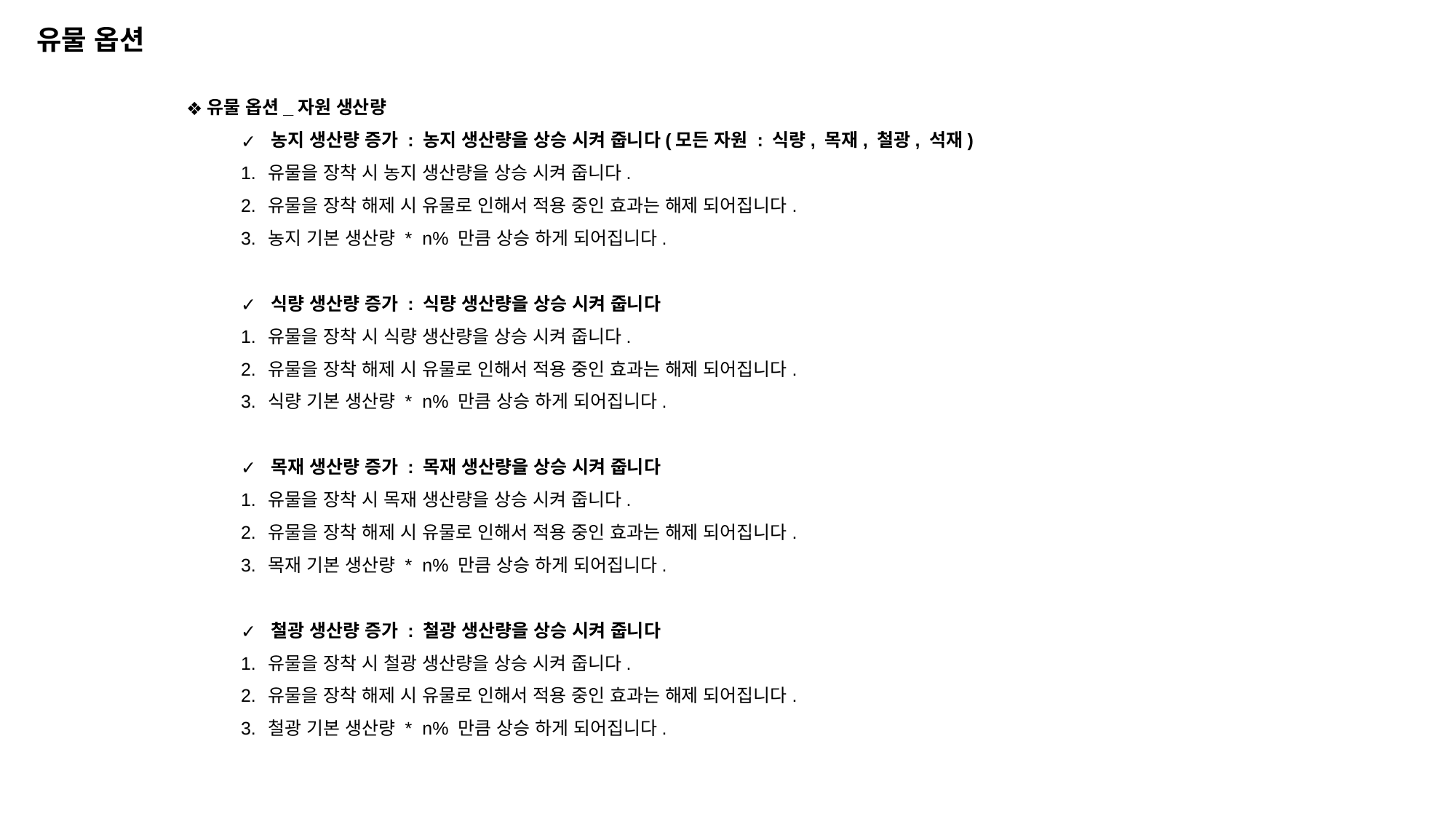

유물 옵션
유물 옵션_자원 생산량
 농지 생산량 증가 : 농지 생산량을 상승 시켜 줍니다(모든 자원 : 식량, 목재, 철광, 석재)
유물을 장착 시 농지 생산량을 상승 시켜 줍니다.
유물을 장착 해제 시 유물로 인해서 적용 중인 효과는 해제 되어집니다.
농지 기본 생산량 *  n% 만큼 상승 하게 되어집니다.

 식량 생산량 증가 : 식량 생산량을 상승 시켜 줍니다
유물을 장착 시 식량 생산량을 상승 시켜 줍니다.
유물을 장착 해제 시 유물로 인해서 적용 중인 효과는 해제 되어집니다.
식량 기본 생산량 *  n% 만큼 상승 하게 되어집니다.

 목재 생산량 증가 : 목재 생산량을 상승 시켜 줍니다
유물을 장착 시 목재 생산량을 상승 시켜 줍니다.
유물을 장착 해제 시 유물로 인해서 적용 중인 효과는 해제 되어집니다.
목재 기본 생산량 *  n% 만큼 상승 하게 되어집니다.

 철광 생산량 증가 : 철광 생산량을 상승 시켜 줍니다
유물을 장착 시 철광 생산량을 상승 시켜 줍니다.
유물을 장착 해제 시 유물로 인해서 적용 중인 효과는 해제 되어집니다.
철광 기본 생산량 *  n% 만큼 상승 하게 되어집니다.